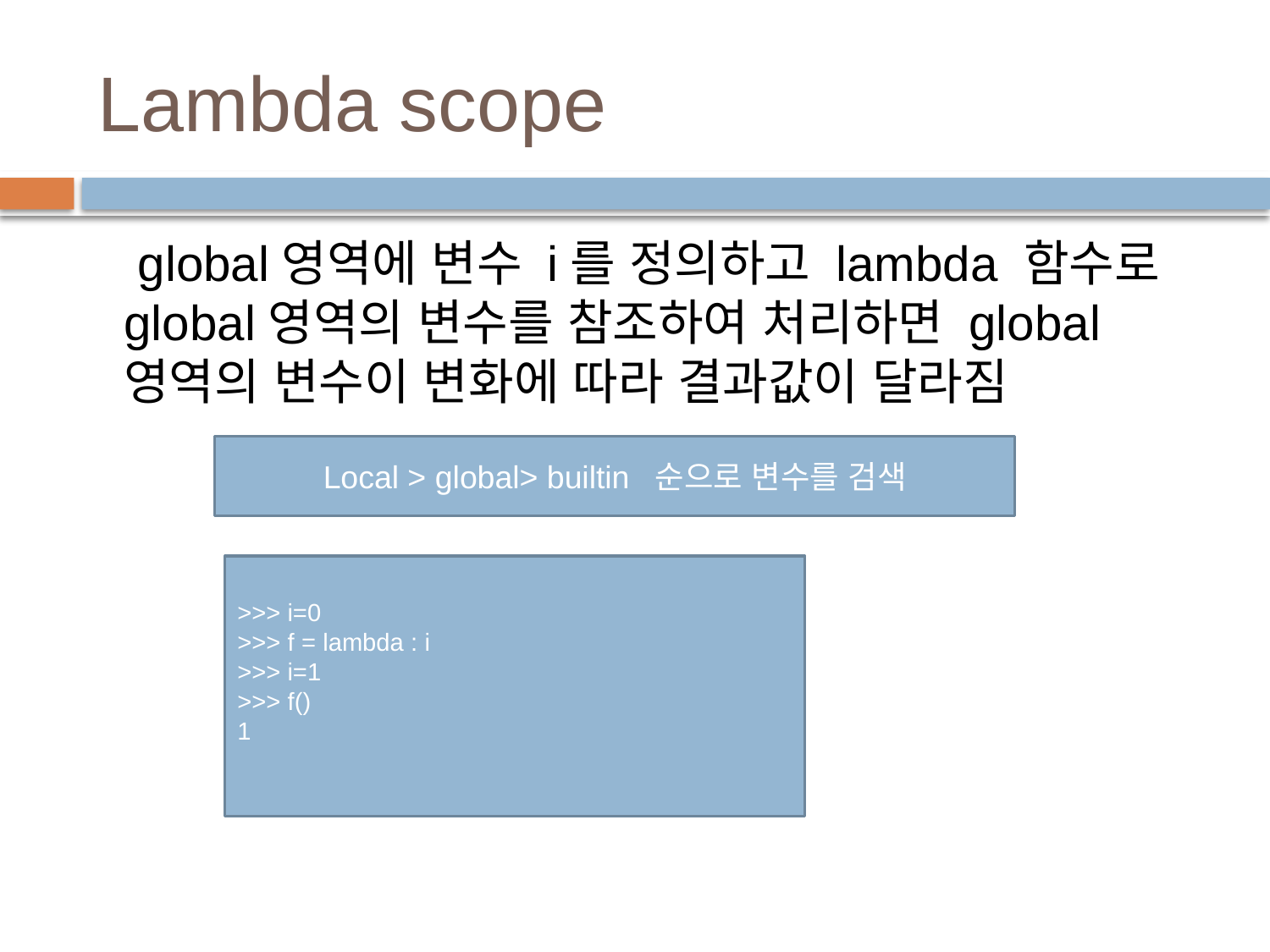

# Lambda scope
 global영역에 변수 i를 정의하고 lambda 함수로 global영역의 변수를 참조하여 처리하면 global영역의 변수이 변화에 따라 결과값이 달라짐
Local > global> builtin  순으로 변수를 검색
>>> i=0
>>> f = lambda : i
>>> i=1
>>> f()
1